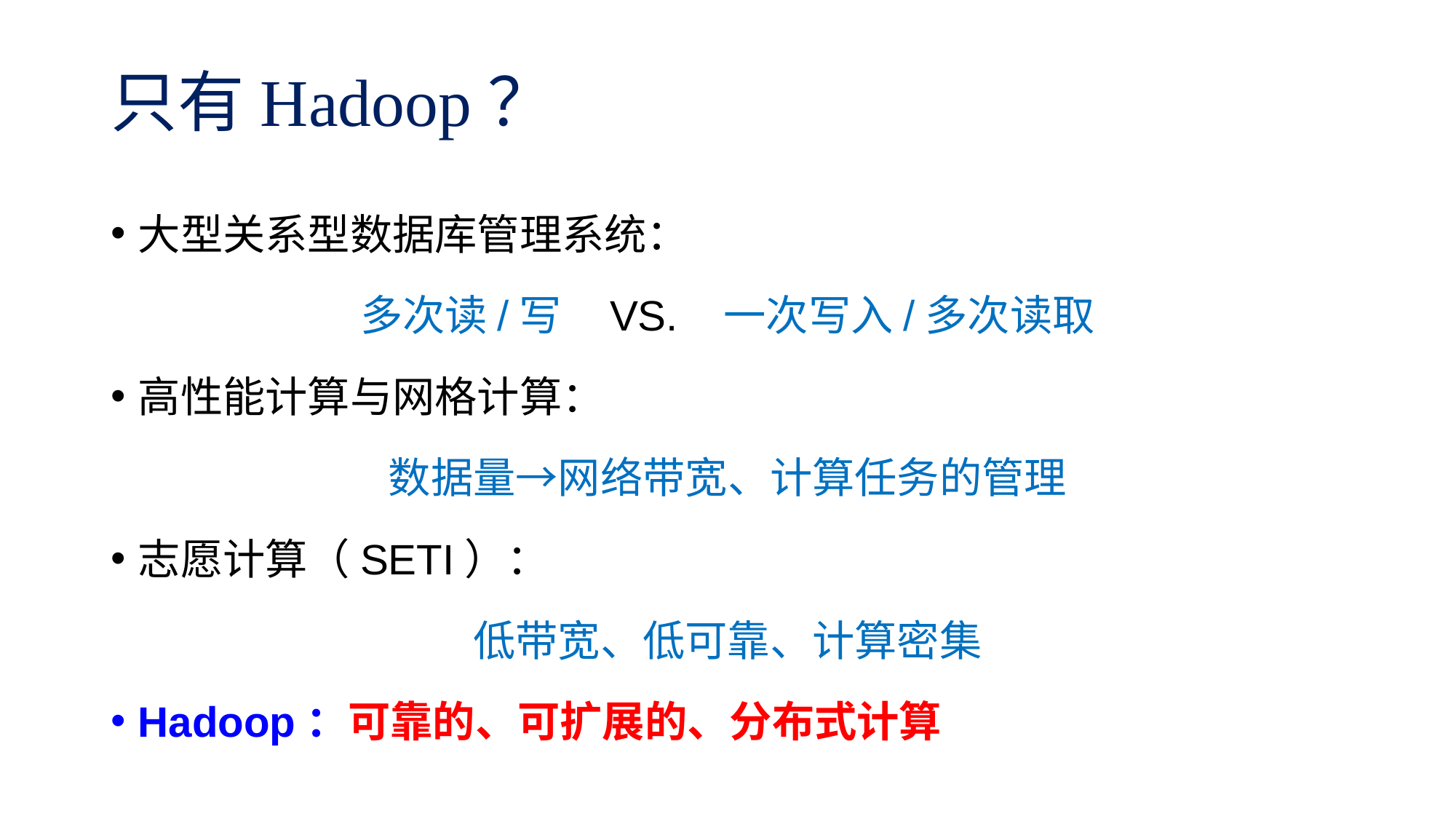

# 只有Hadoop？
大型关系型数据库管理系统：
多次读/写    VS.   一次写入/多次读取
高性能计算与网格计算：
数据量→网络带宽、计算任务的管理
志愿计算（SETI）：
低带宽、低可靠、计算密集
Hadoop：可靠的、可扩展的、分布式计算